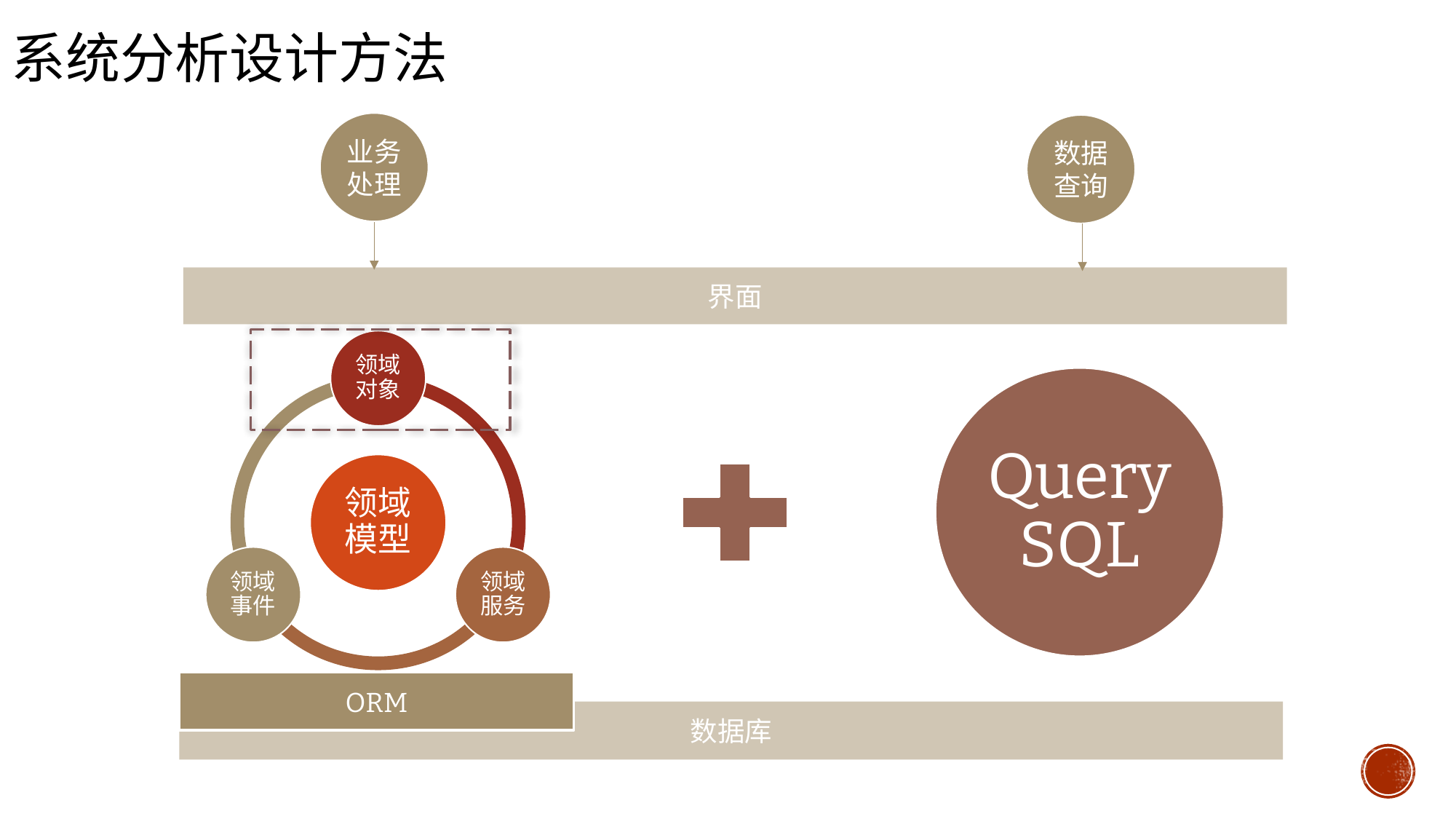

# 系统分析设计方法
业务处理
数据查询
界面

领域模型
领域对象
领域服务
领域事件
Query SQL

ORM
数据库